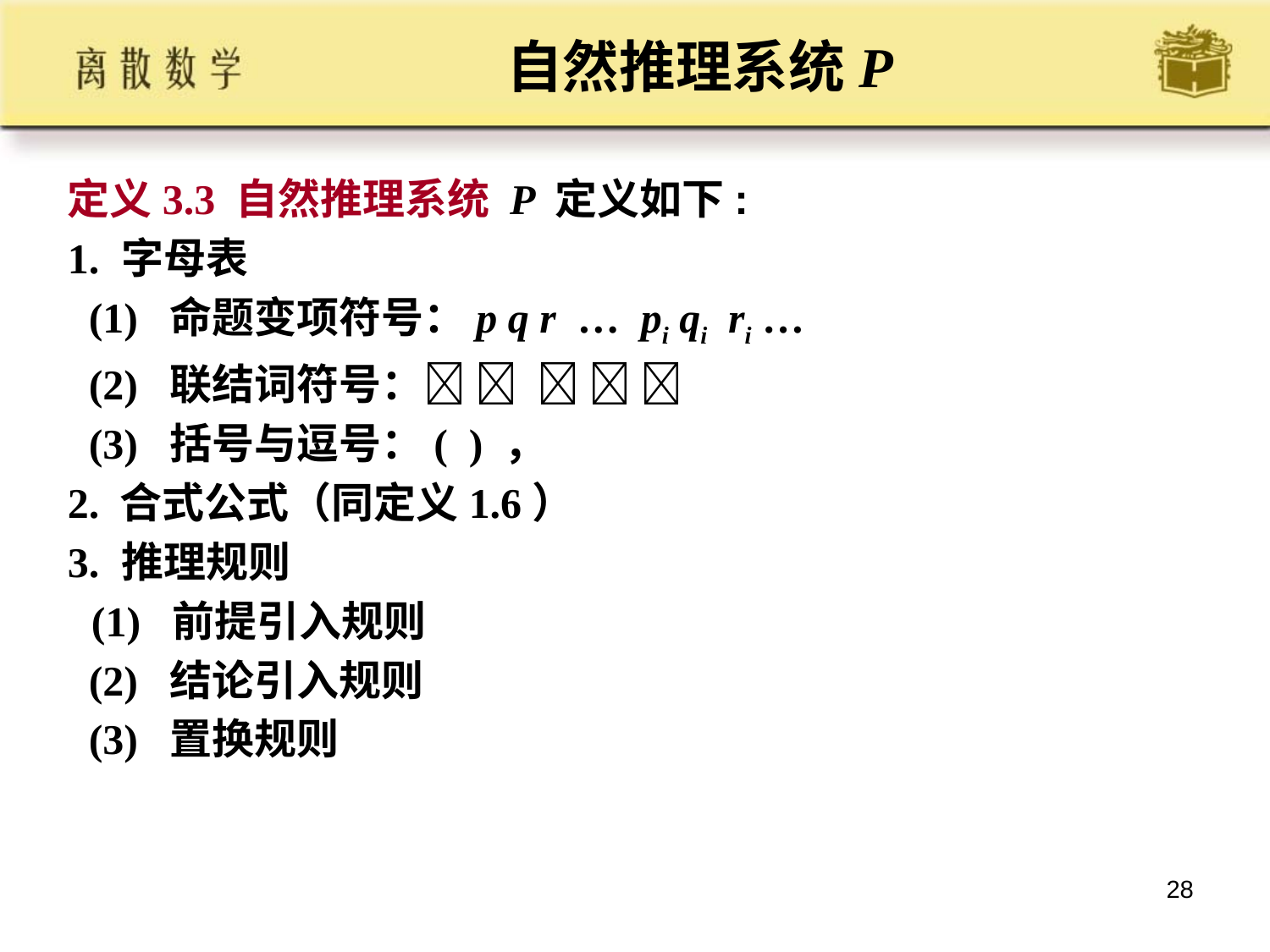

# 自然推理系统P
定义3.3 自然推理系统 P 定义如下:
1. 字母表
  (1)  命题变项符号：p q r  …  pi qi  ri …
  (2)  联结词符号：¬ ∧  ∨ → ↔
  (3)  括号与逗号：(  ) ，
2. 合式公式（同定义1.6）
3. 推理规则
  (1)  前提引入规则
  (2)  结论引入规则
  (3)  置换规则
28